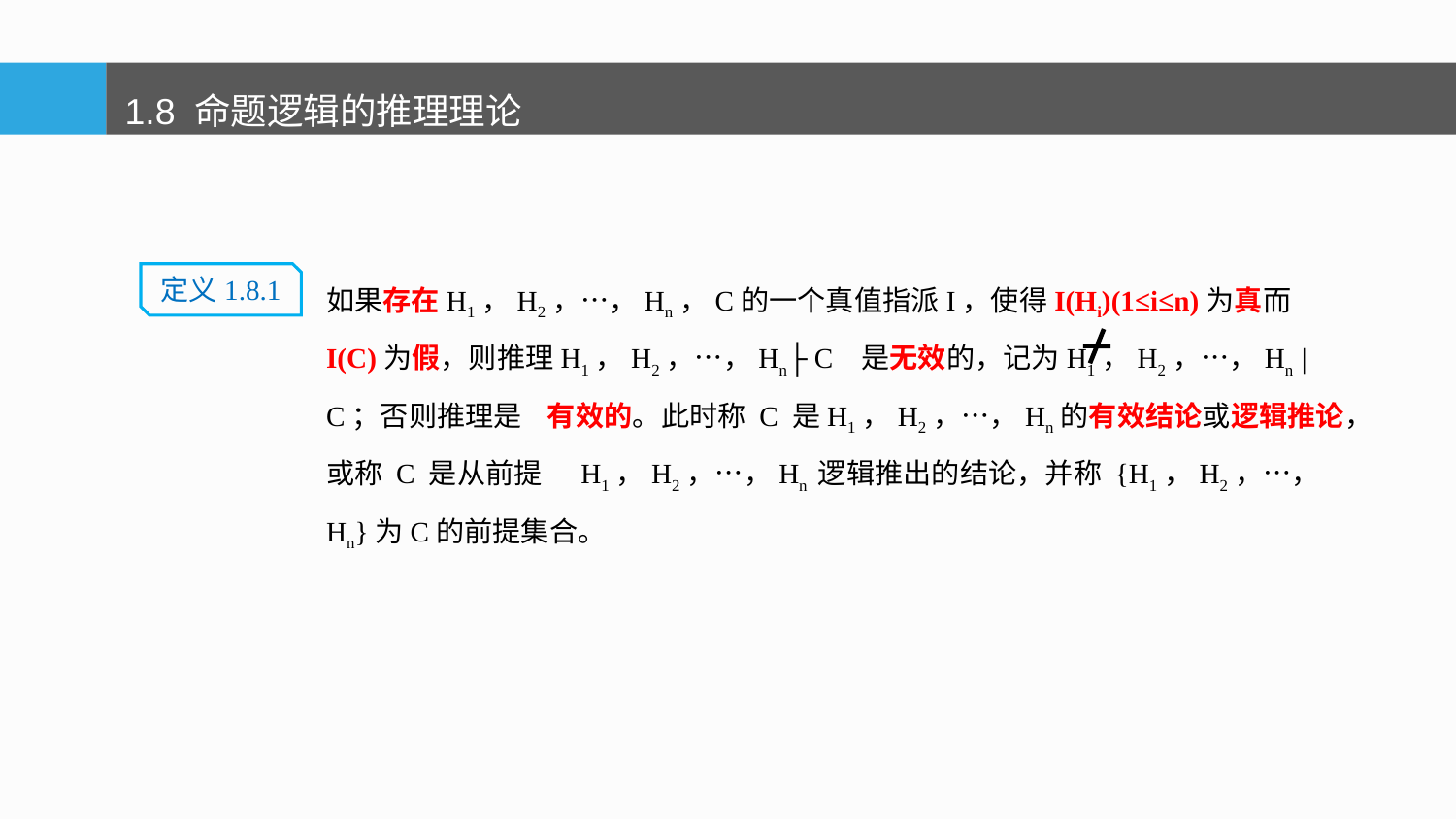

1.8 命题逻辑的推理理论

如果存在H1，H2，…，Hn，C的一个真值指派I，使得I(Hi)(1≤i≤n)为真而I(C)为假，则推理H1，H2，…，Hn├ C   是无效的，记为H1，H2，…，Hn  |   C；否则推理是    有效的。此时称 C 是H1，H2，…，Hn的有效结论或逻辑推论，或称 C 是从前提     H1，H2，…，Hn 逻辑推出的结论，并称 {H1，H2，…，Hn}为C的前提集合。
定义1.8.1